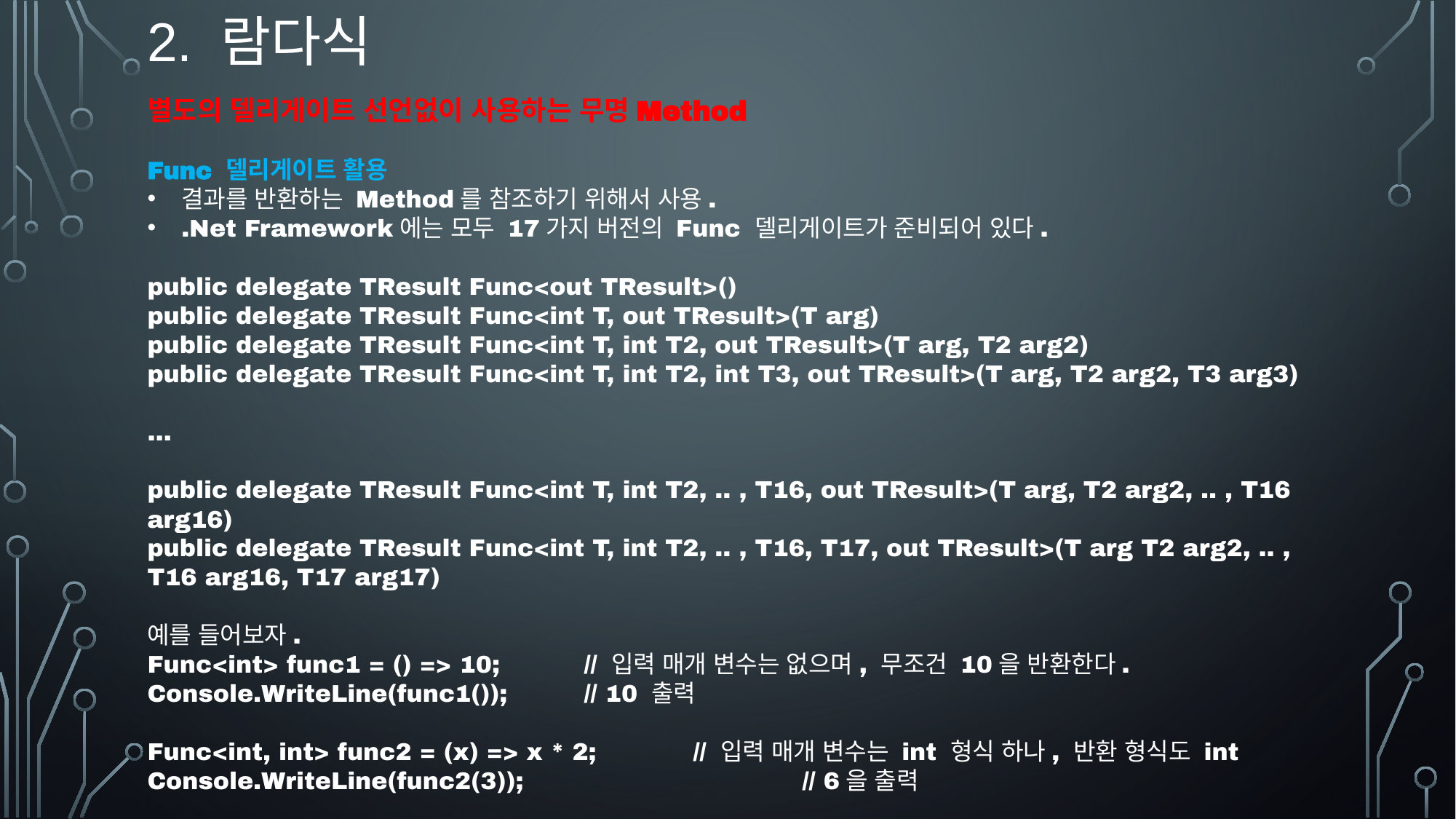

# 2. 람다식
별도의 델리게이트 선언없이 사용하는 무명Method

Func 델리게이트 활용
결과를 반환하는 Method를 참조하기 위해서 사용.
.Net Framework에는 모두 17가지 버전의 Func 델리게이트가 준비되어 있다.

public delegate TResult Func<out TResult>()
public delegate TResult Func<int T, out TResult>(T arg)
public delegate TResult Func<int T, int T2, out TResult>(T arg, T2 arg2)
public delegate TResult Func<int T, int T2, int T3, out TResult>(T arg, T2 arg2, T3 arg3)

…

public delegate TResult Func<int T, int T2, .. , T16, out TResult>(T arg, T2 arg2, .. , T16 arg16)
public delegate TResult Func<int T, int T2, .. , T16, T17, out TResult>(T arg T2 arg2, .. , T16 arg16, T17 arg17)

예를 들어보자.
Func<int> func1 = () => 10;	// 입력 매개 변수는 없으며, 무조건 10을 반환한다.
Console.WriteLine(func1());	// 10 출력

Func<int, int> func2 = (x) => x * 2;	// 입력 매개 변수는 int 형식 하나, 반환 형식도 int
Console.WriteLine(func2(3));			// 6을 출력